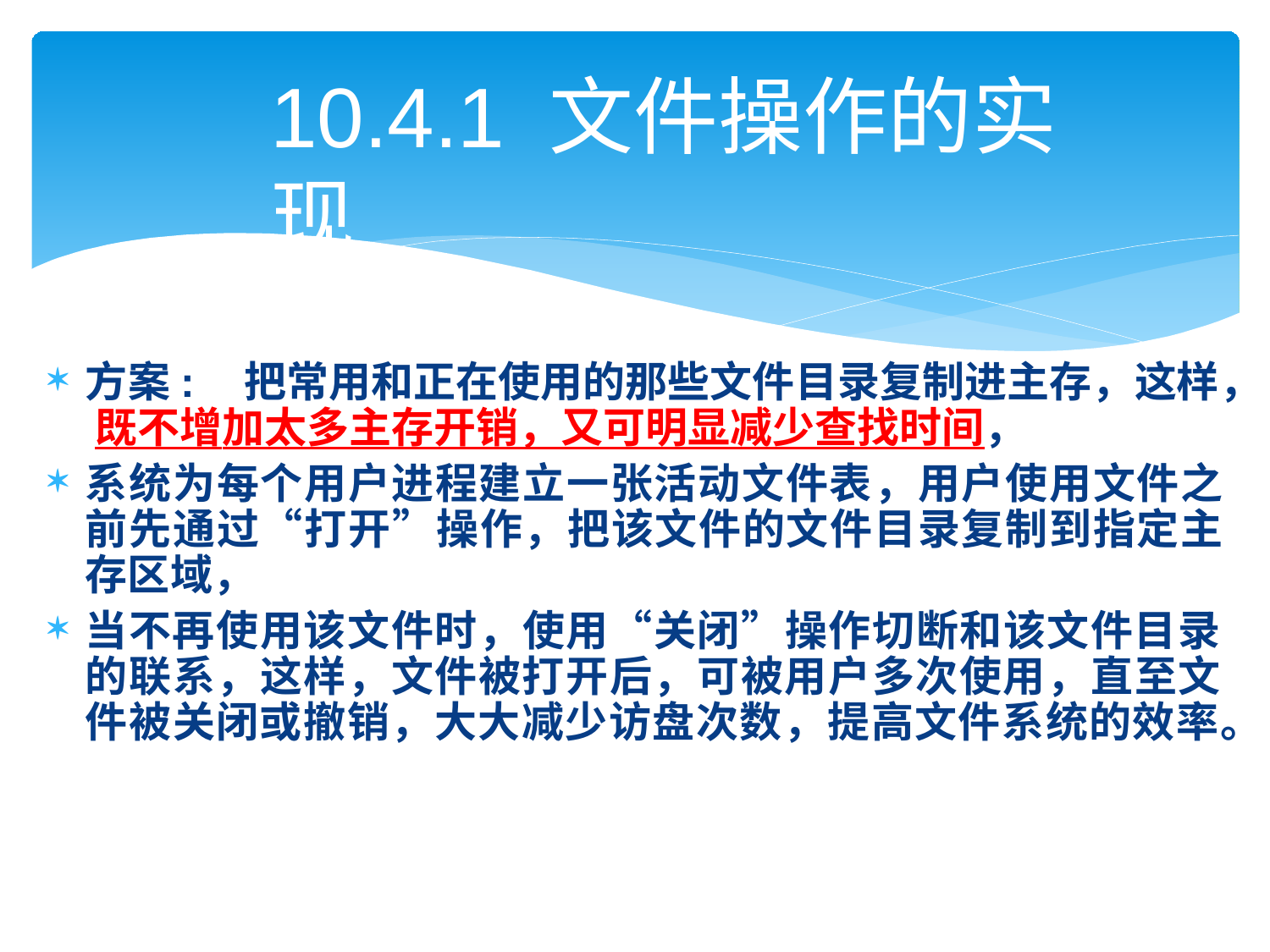

# 10.4.1 文件操作的实现
方案:	把常用和正在使用的那些文件目录复制进主存，这样， 既不增加太多主存开销，又可明显减少查找时间，
系统为每个用户进程建立一张活动文件表，用户使用文件之 前先通过“打开”操作，把该文件的文件目录复制到指定主 存区域，
当不再使用该文件时，使用“关闭”操作切断和该文件目录 的联系，这样，文件被打开后，可被用户多次使用，直至文 件被关闭或撤销，大大减少访盘次数，提高文件系统的效率。